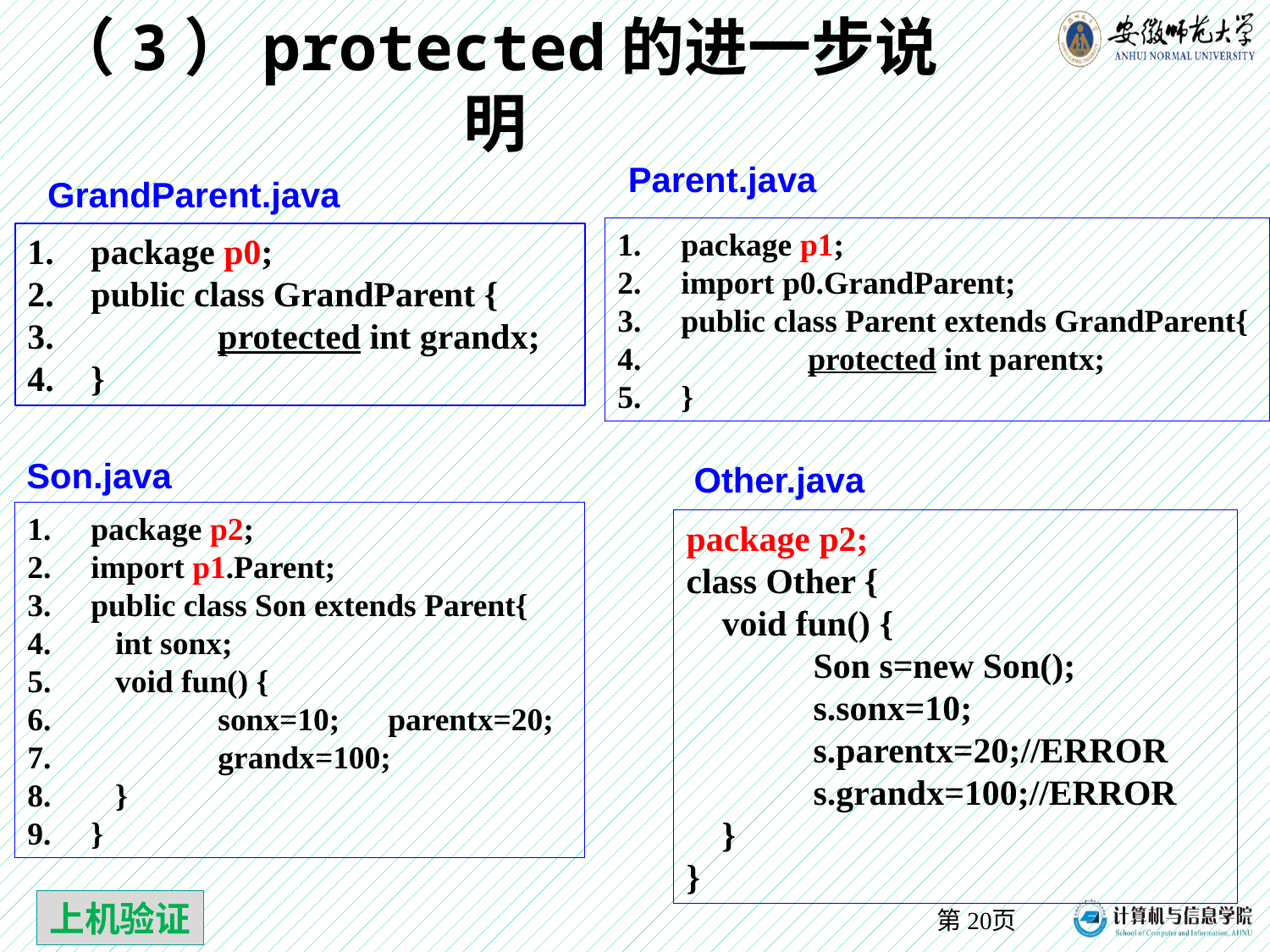

# （3）protected的进一步说明
Parent.java
GrandParent.java
package p1;
import p0.GrandParent;
public class Parent extends GrandParent{
	protected int parentx;
}
package p0;
public class GrandParent {
	protected int grandx;
}
Son.java
Other.java
package p2;
import p1.Parent;
public class Son extends Parent{
   int sonx;
   void fun() {
	sonx=10;      parentx=20;
	grandx=100;
   }
}
package p2;
class Other {
    void fun() {
	Son s=new Son();
	s.sonx=10;
	s.parentx=20;//ERROR
	s.grandx=100;//ERROR
    }
}
上机验证
第20页